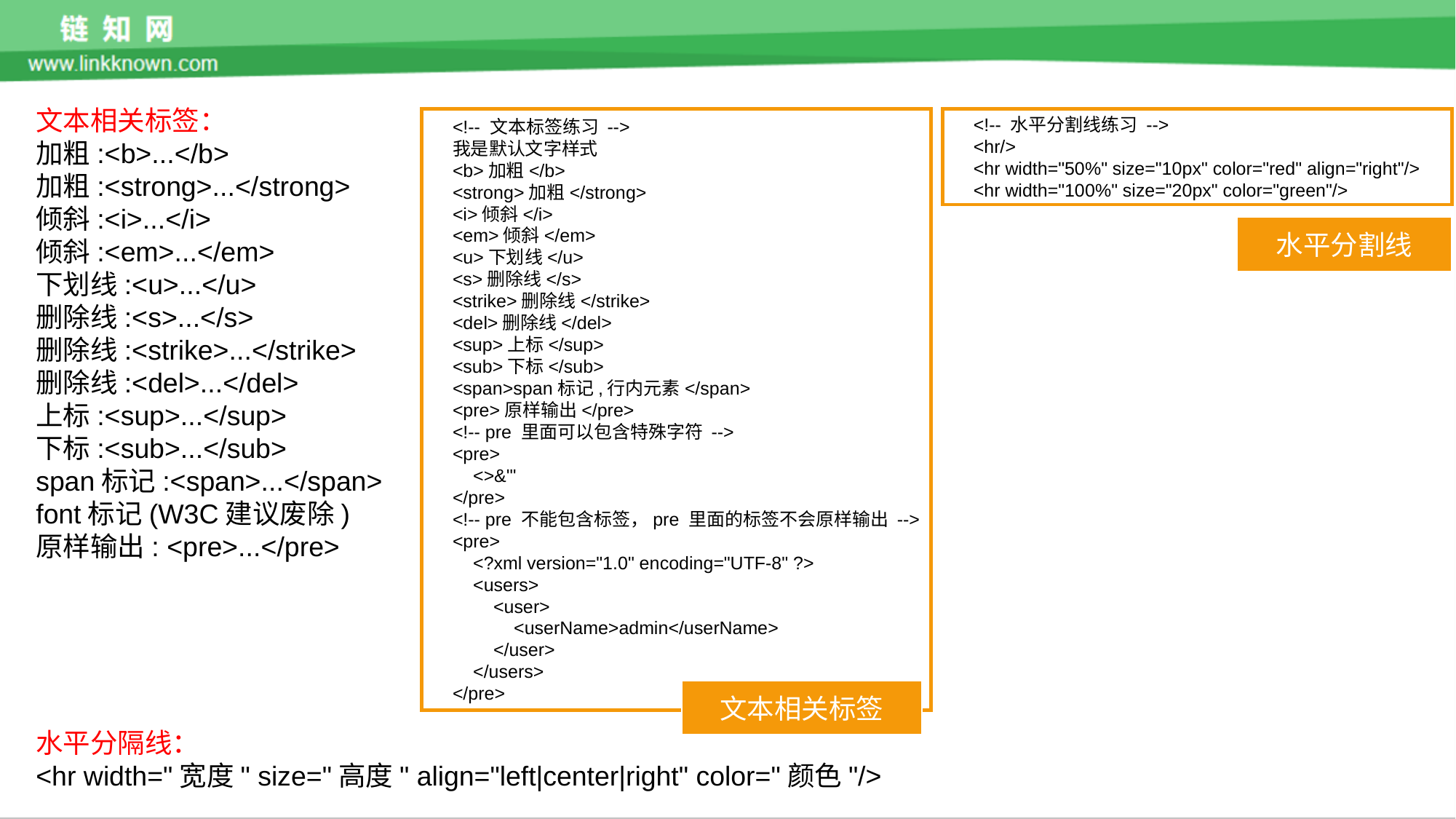

文本相关标签：
加粗:<b>...</b>
加粗:<strong>...</strong>
倾斜:<i>...</i>
倾斜:<em>...</em>
下划线:<u>...</u>
删除线:<s>...</s>
删除线:<strike>...</strike>
删除线:<del>...</del>
上标:<sup>...</sup>
下标:<sub>...</sub>
span标记:<span>...</span>
font标记(W3C建议废除)
原样输出: <pre>...</pre>

水平分隔线：
<hr width="宽度" size="高度" align="left|center|right" color="颜色"/>
    <!-- 文本标签练习 -->
    我是默认文字样式
    <b>加粗</b>
    <strong>加粗</strong>
    <i>倾斜</i>
    <em>倾斜</em>
    <u>下划线</u>
    <s>删除线</s>
    <strike>删除线</strike>
    <del>删除线</del>
    <sup>上标</sup>
    <sub>下标</sub>
    <span>span标记,行内元素</span>
    <pre>原样输出</pre>
    <!-- pre 里面可以包含特殊字符 -->
    <pre>
        <>&'"
    </pre>
    <!-- pre 不能包含标签，pre 里面的标签不会原样输出 -->
    <pre>
        <?xml version="1.0" encoding="UTF-8" ?>
        <users>
            <user>
                <userName>admin</userName>
            </user>
        </users>
    </pre>
    <!-- 水平分割线练习 -->
    <hr/>
    <hr width="50%" size="10px" color="red" align="right"/>
    <hr width="100%" size="20px" color="green"/>
水平分割线
文本相关标签